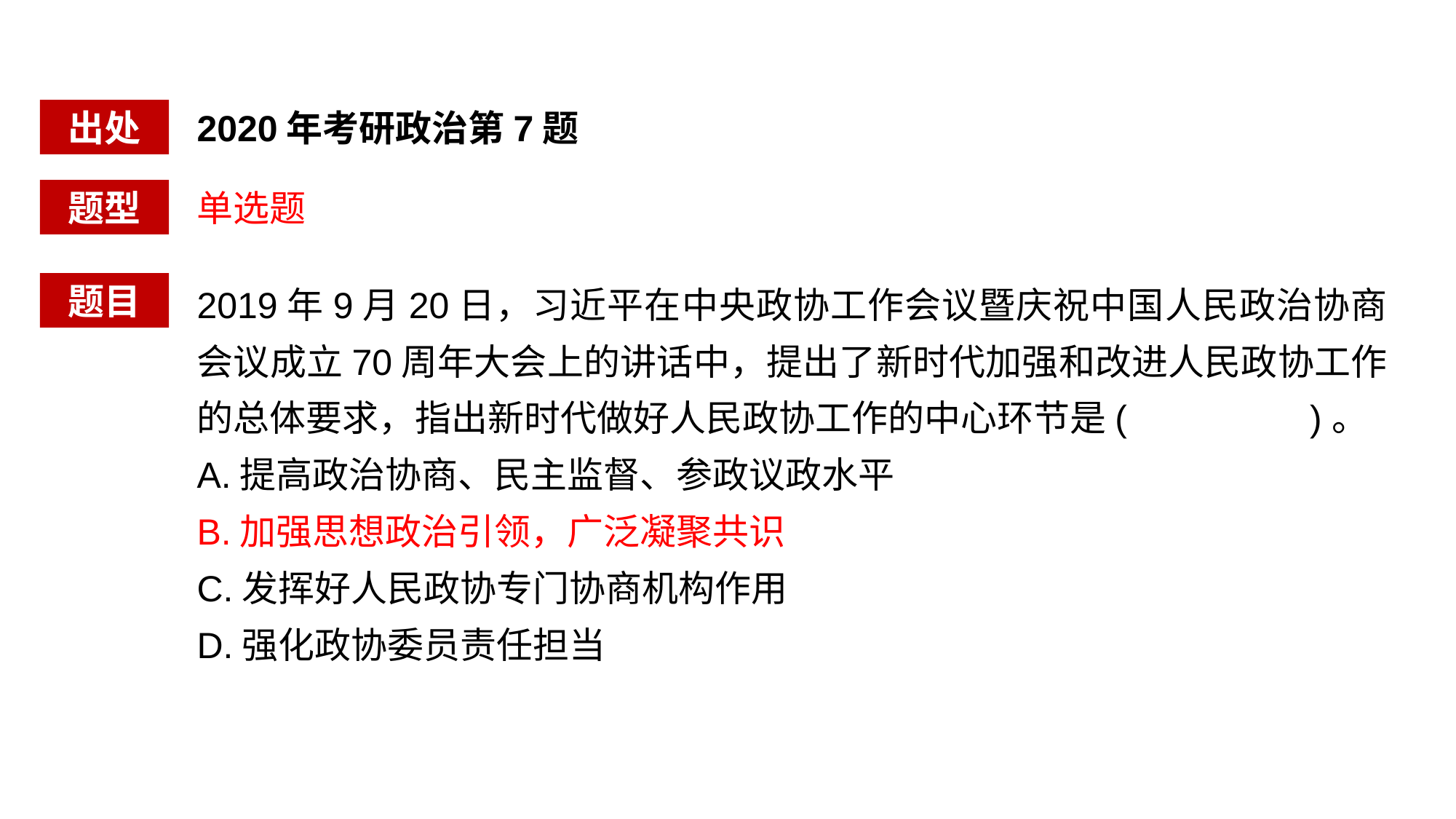

出处
2020年考研政治第7题
题型
单选题
2019年9月20日，习近平在中央政协工作会议暨庆祝中国人民政治协商会议成立70周年大会上的讲话中，提出了新时代加强和改进人民政协工作的总体要求，指出新时代做好人民政协工作的中心环节是(                  )。
A.提高政治协商、民主监督、参政议政水平
B.加强思想政治引领，广泛凝聚共识
C.发挥好人民政协专门协商机构作用
D.强化政协委员责任担当
题目